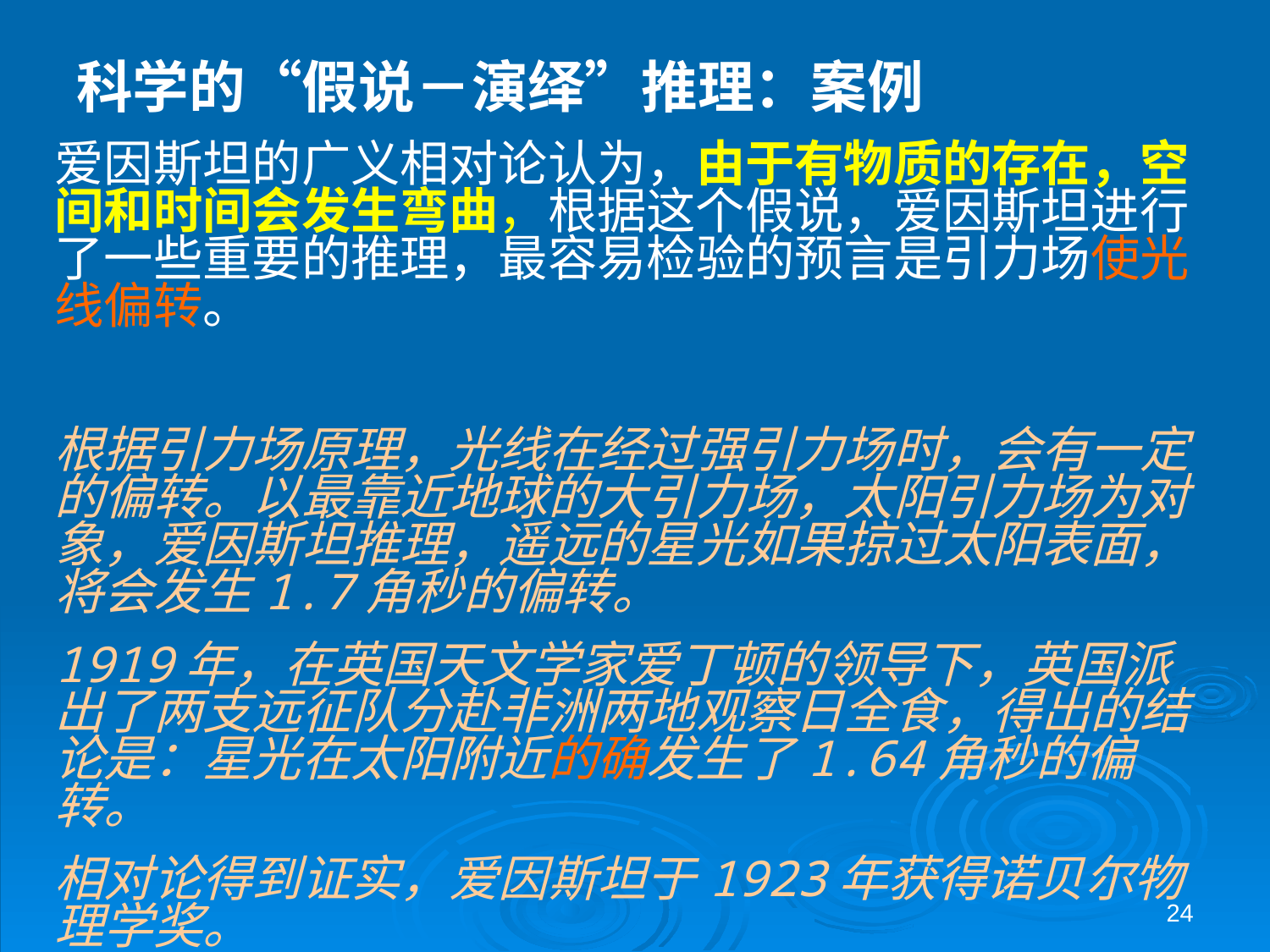

科学的“假说－演绎”推理：案例

爱因斯坦的广义相对论认为，由于有物质的存在，空间和时间会发生弯曲，根据这个假说，爱因斯坦进行了一些重要的推理，最容易检验的预言是引力场使光线偏转。

根据引力场原理，光线在经过强引力场时，会有一定的偏转。以最靠近地球的大引力场，太阳引力场为对象，爱因斯坦推理，遥远的星光如果掠过太阳表面，将会发生1.7角秒的偏转。
1919年，在英国天文学家爱丁顿的领导下，英国派出了两支远征队分赴非洲两地观察日全食，得出的结论是：星光在太阳附近的确发生了1.64角秒的偏转。
相对论得到证实，爱因斯坦于1923年获得诺贝尔物理学奖。
24